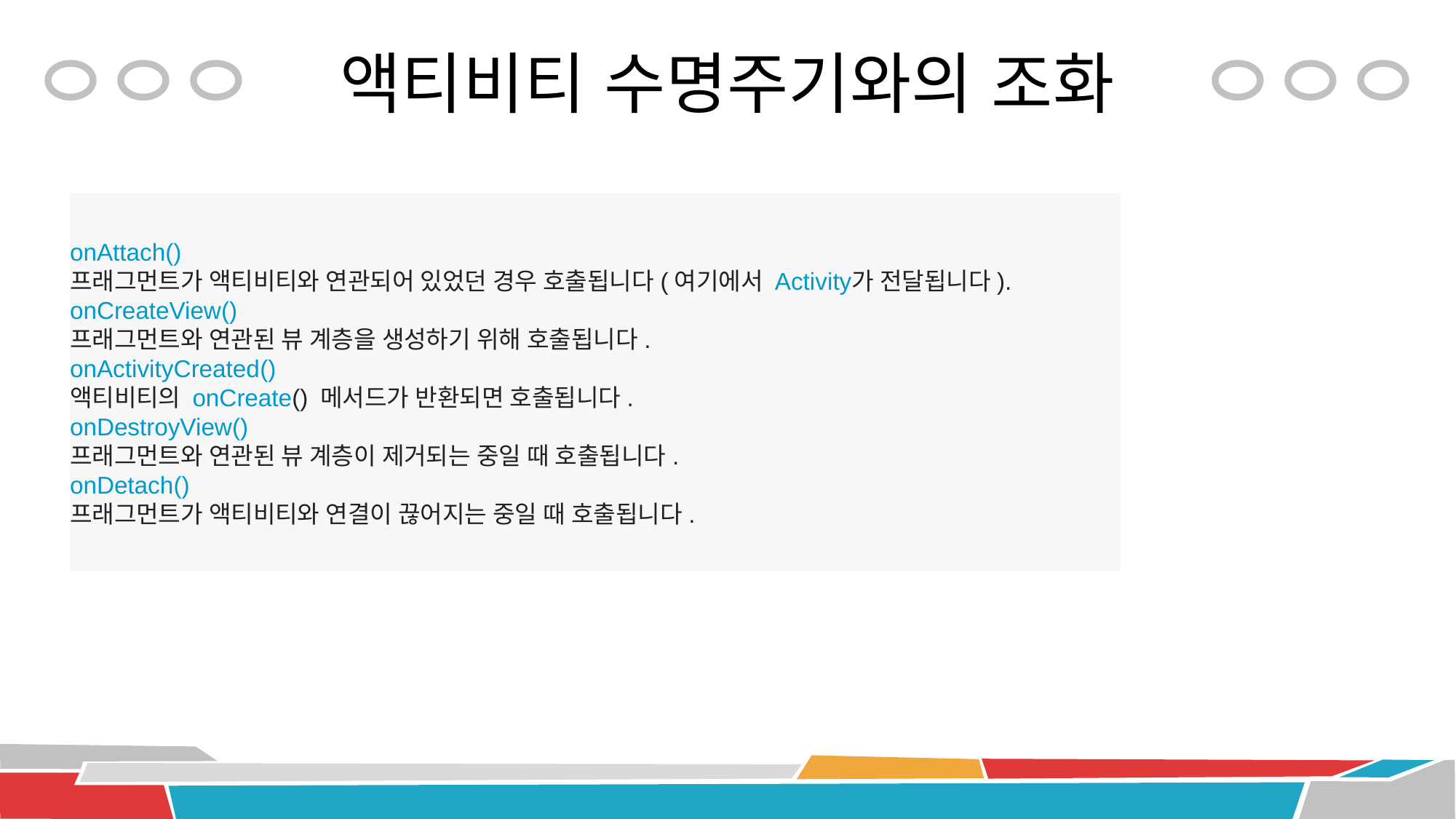

# 액티비티 수명주기와의 조화

onAttach()
프래그먼트가 액티비티와 연관되어 있었던 경우 호출됩니다(여기에서 Activity가 전달됩니다).
onCreateView()
프래그먼트와 연관된 뷰 계층을 생성하기 위해 호출됩니다.
onActivityCreated()
액티비티의 onCreate() 메서드가 반환되면 호출됩니다.
onDestroyView()
프래그먼트와 연관된 뷰 계층이 제거되는 중일 때 호출됩니다.
onDetach()
프래그먼트가 액티비티와 연결이 끊어지는 중일 때 호출됩니다.